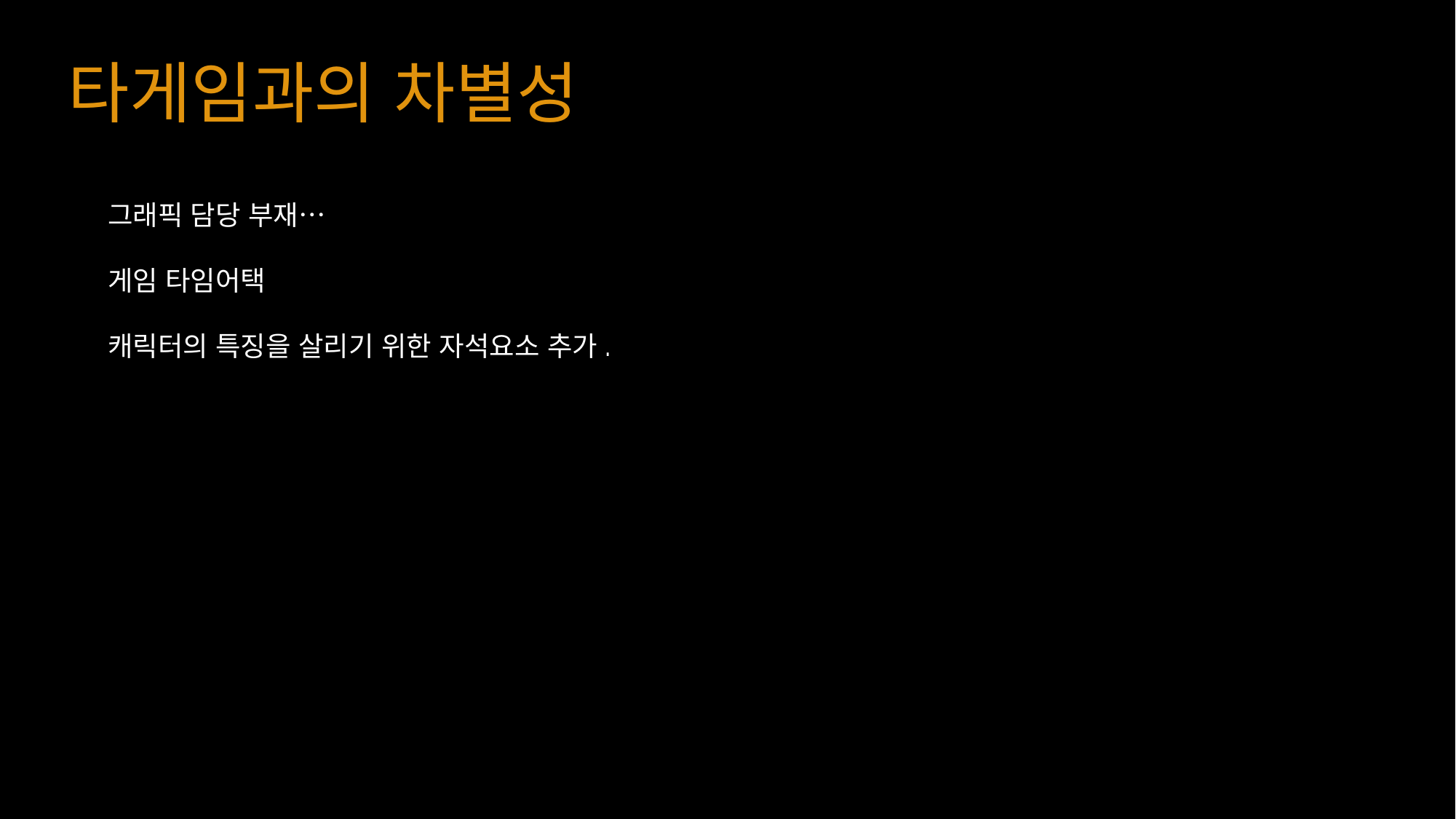

타게임과의 차별성
그래픽 담당 부재…

게임 타임어택

캐릭터의 특징을 살리기 위한 자석요소 추가.